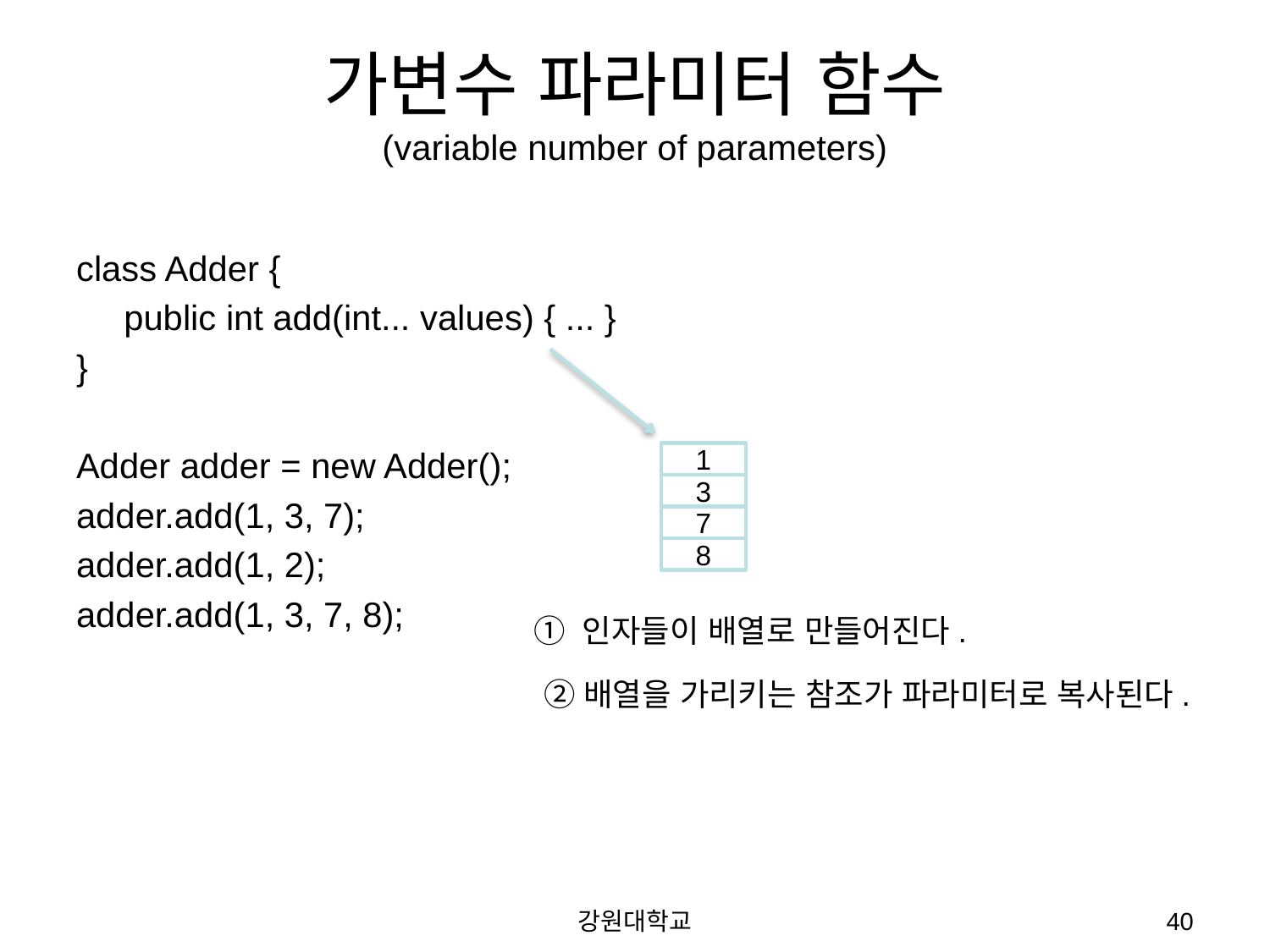

# 가변수 파라미터 함수 (variable number of parameters)

class Adder {
	public int add(int... values) { ... }
}

Adder adder = new Adder();
adder.add(1, 3, 7);
adder.add(1, 2);
adder.add(1, 3, 7, 8);

1
3
7
8
① 인자들이 배열로 만들어진다.
②배열을 가리키는 참조가 파라미터로 복사된다.

강원대학교
40